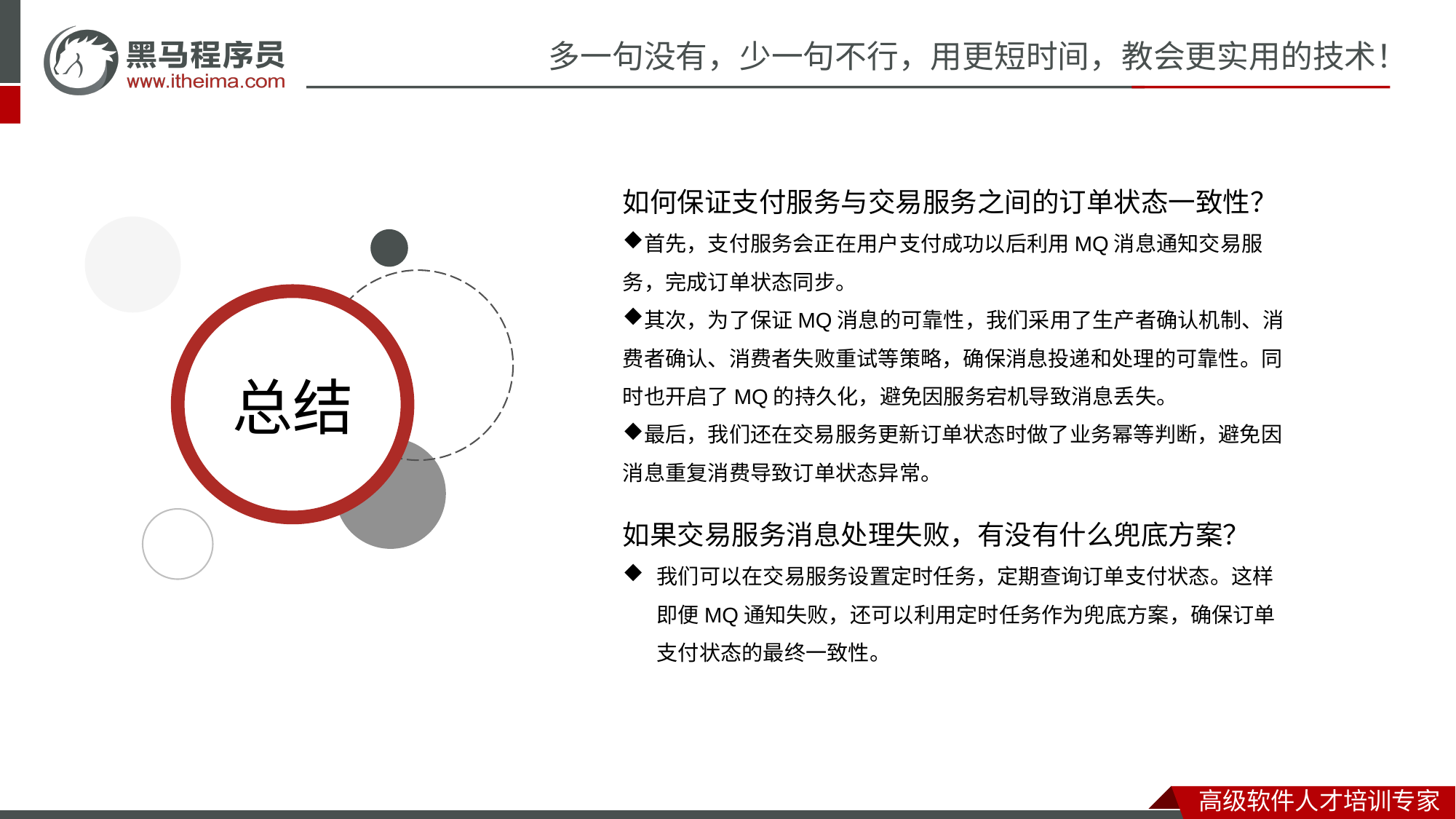

如何保证支付服务与交易服务之间的订单状态一致性？
首先，支付服务会正在用户支付成功以后利用MQ消息通知交易服务，完成订单状态同步。
其次，为了保证MQ消息的可靠性，我们采用了生产者确认机制、消费者确认、消费者失败重试等策略，确保消息投递和处理的可靠性。同时也开启了MQ的持久化，避免因服务宕机导致消息丢失。
最后，我们还在交易服务更新订单状态时做了业务幂等判断，避免因消息重复消费导致订单状态异常。
如果交易服务消息处理失败，有没有什么兜底方案？
我们可以在交易服务设置定时任务，定期查询订单支付状态。这样即便MQ通知失败，还可以利用定时任务作为兜底方案，确保订单支付状态的最终一致性。